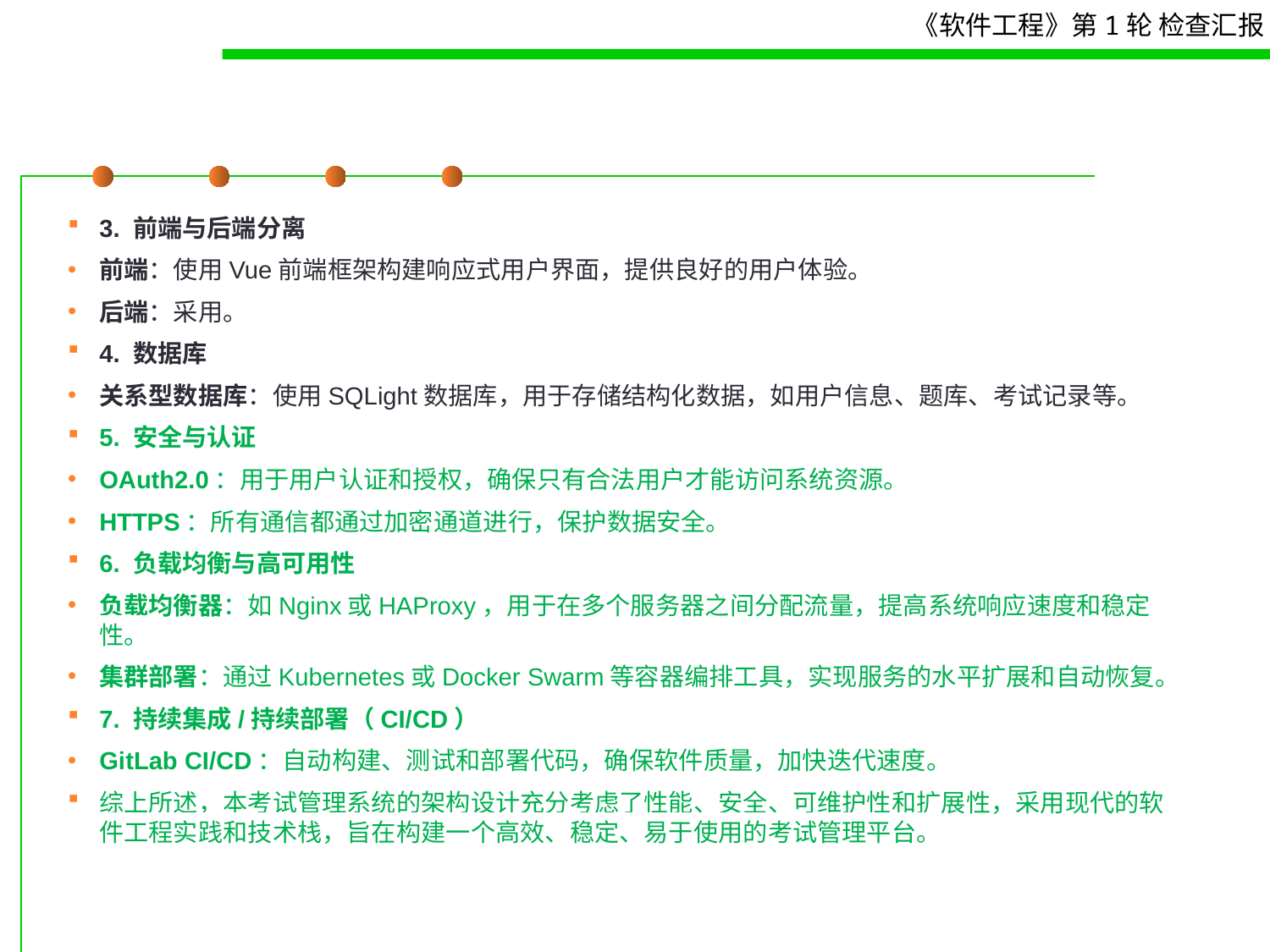

3. 前端与后端分离
前端：使用Vue前端框架构建响应式用户界面，提供良好的用户体验。
后端：采用。
4. 数据库
关系型数据库：使用SQLight数据库，用于存储结构化数据，如用户信息、题库、考试记录等。
5. 安全与认证
OAuth2.0：用于用户认证和授权，确保只有合法用户才能访问系统资源。
HTTPS：所有通信都通过加密通道进行，保护数据安全。
6. 负载均衡与高可用性
负载均衡器：如Nginx或HAProxy，用于在多个服务器之间分配流量，提高系统响应速度和稳定性。
集群部署：通过Kubernetes或Docker Swarm等容器编排工具，实现服务的水平扩展和自动恢复。
7. 持续集成/持续部署（CI/CD）
GitLab CI/CD：自动构建、测试和部署代码，确保软件质量，加快迭代速度。
综上所述，本考试管理系统的架构设计充分考虑了性能、安全、可维护性和扩展性，采用现代的软件工程实践和技术栈，旨在构建一个高效、稳定、易于使用的考试管理平台。